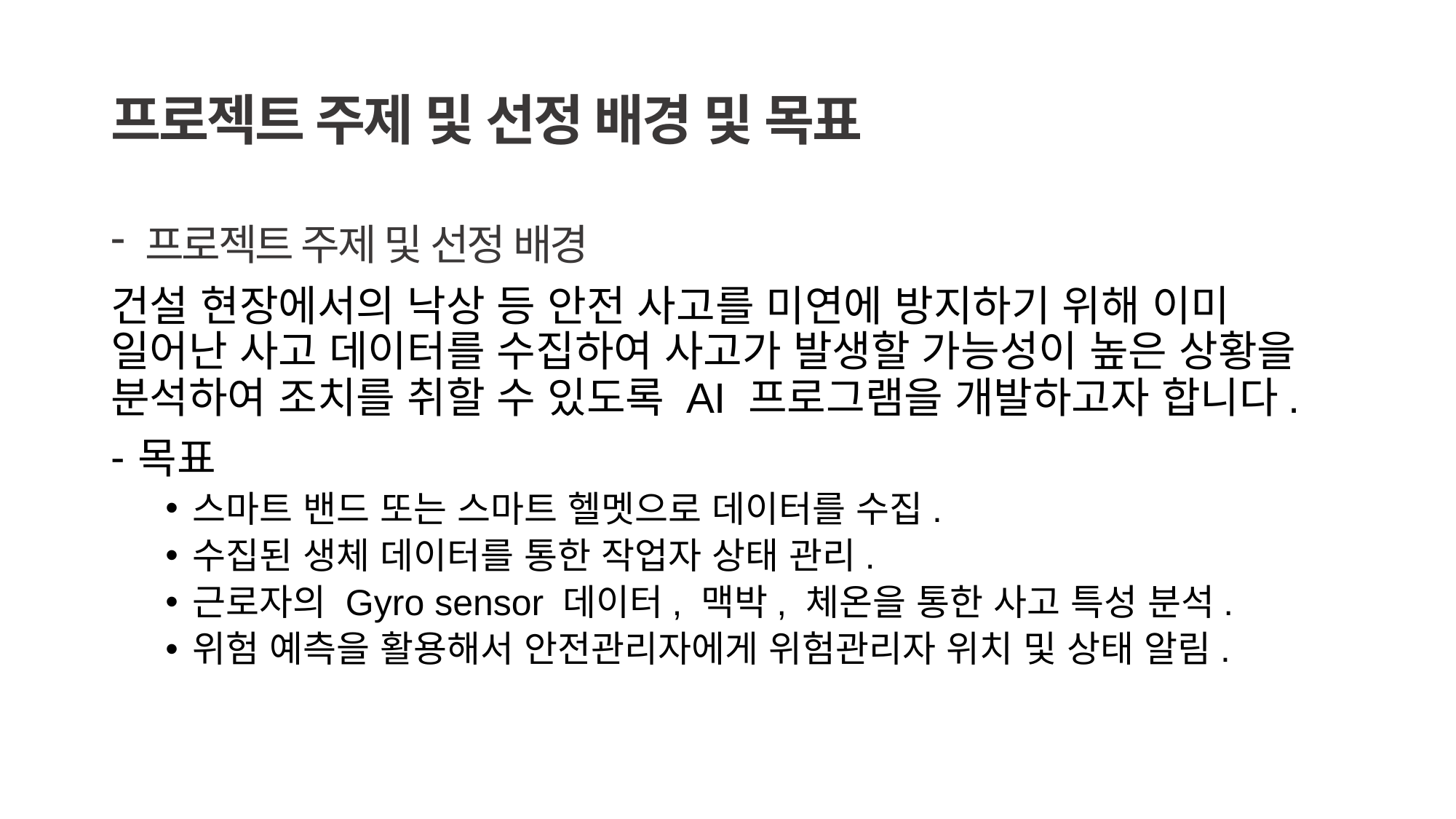

# 프로젝트 주제 및 선정 배경 및 목표
프로젝트 주제 및 선정 배경
건설 현장에서의 낙상 등 안전 사고를 미연에 방지하기 위해 이미 일어난 사고 데이터를 수집하여 사고가 발생할 가능성이 높은 상황을 분석하여 조치를 취할 수 있도록 AI 프로그램을 개발하고자 합니다.
목표
스마트 밴드 또는 스마트 헬멧으로 데이터를 수집.
수집된 생체 데이터를 통한 작업자 상태 관리.
근로자의 Gyro sensor 데이터, 맥박, 체온을 통한 사고 특성 분석.
위험 예측을 활용해서 안전관리자에게 위험관리자 위치 및 상태 알림.